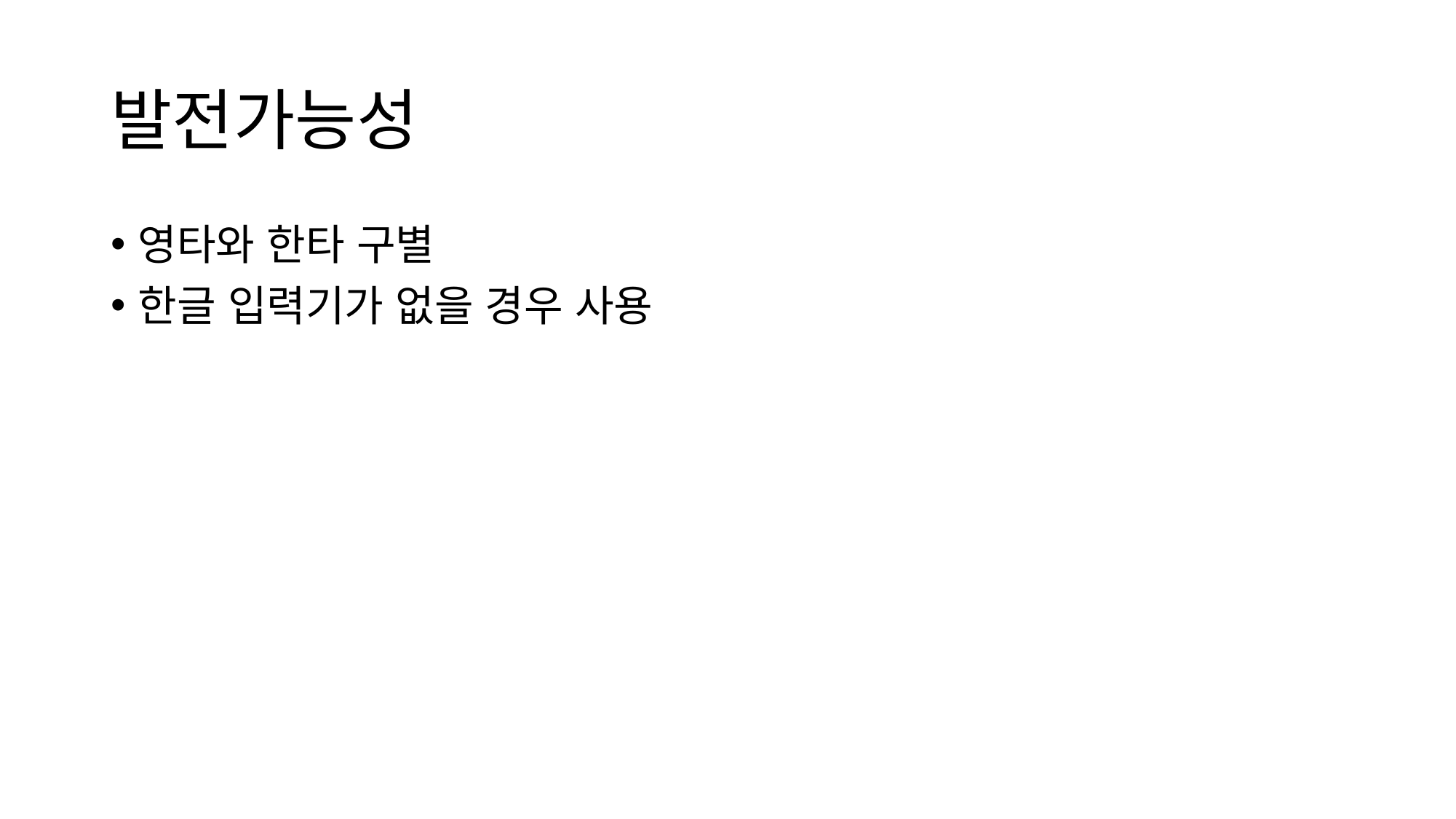

# 발전가능성
영타와 한타 구별
한글 입력기가 없을 경우 사용